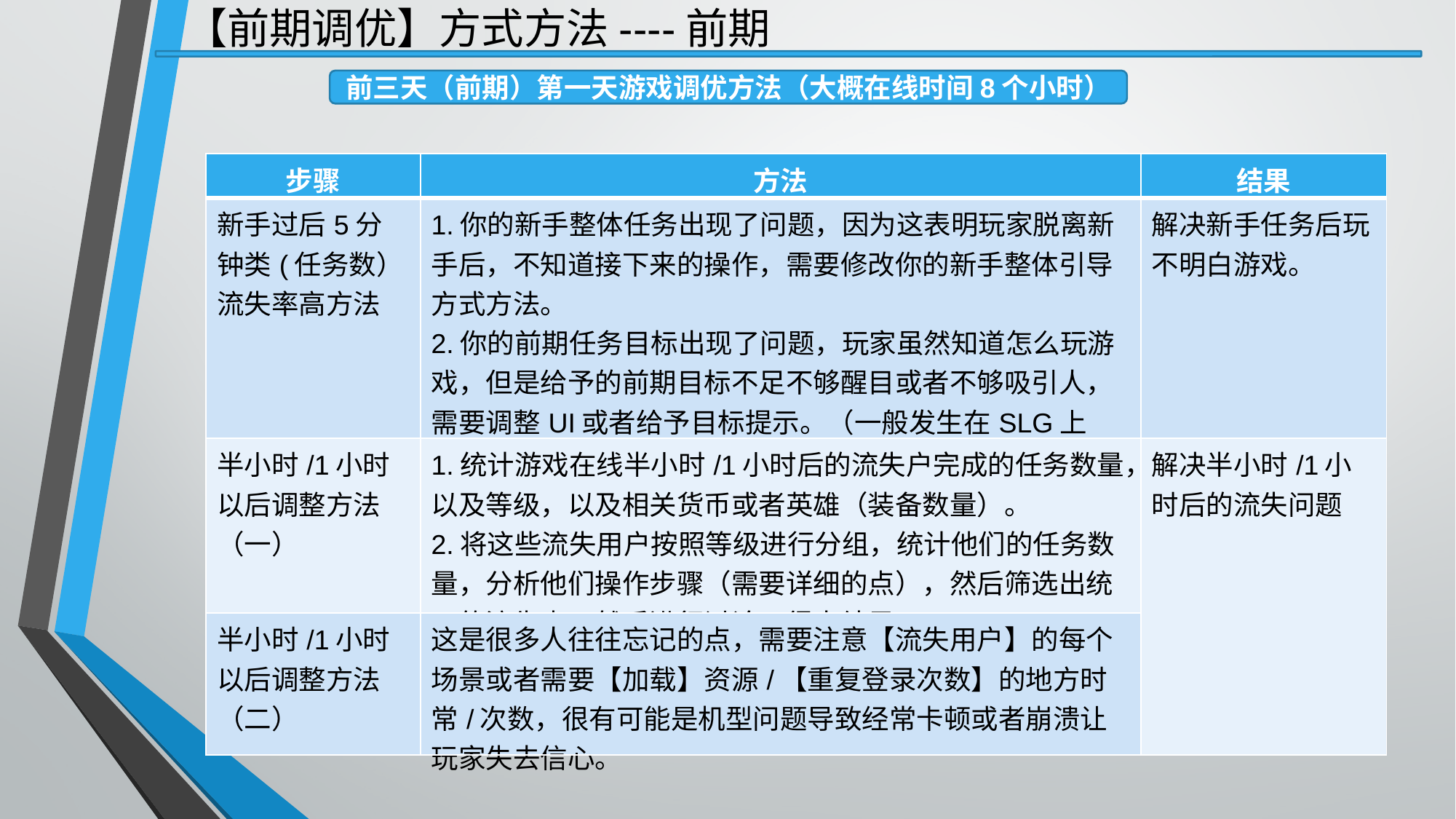

【前期调优】方式方法----前期

前三天（前期）第一天游戏调优方法（大概在线时间8个小时）
| 步骤 | 方法 | 结果 |
| --- | --- | --- |
| 新手过后5分钟类(任务数）流失率高方法 | 1.你的新手整体任务出现了问题，因为这表明玩家脱离新手后，不知道接下来的操作，需要修改你的新手整体引导方式方法。 2.你的前期任务目标出现了问题，玩家虽然知道怎么玩游戏，但是给予的前期目标不足不够醒目或者不够吸引人，需要调整UI或者给予目标提示。（一般发生在SLG上面） | 解决新手任务后玩不明白游戏。 |
| 半小时/1小时以后调整方法（一） | 1.统计游戏在线半小时/1小时后的流失户完成的任务数量，以及等级，以及相关货币或者英雄（装备数量）。 2.将这些流失用户按照等级进行分组，统计他们的任务数量，分析他们操作步骤（需要详细的点），然后筛选出统一的流失点，然后进行讨论，得出结果。 | 解决半小时/1小时后的流失问题 |
| 半小时/1小时以后调整方法（二） | 这是很多人往往忘记的点，需要注意【流失用户】的每个场景或者需要【加载】资源/【重复登录次数】的地方时常/次数，很有可能是机型问题导致经常卡顿或者崩溃让玩家失去信心。 |  |